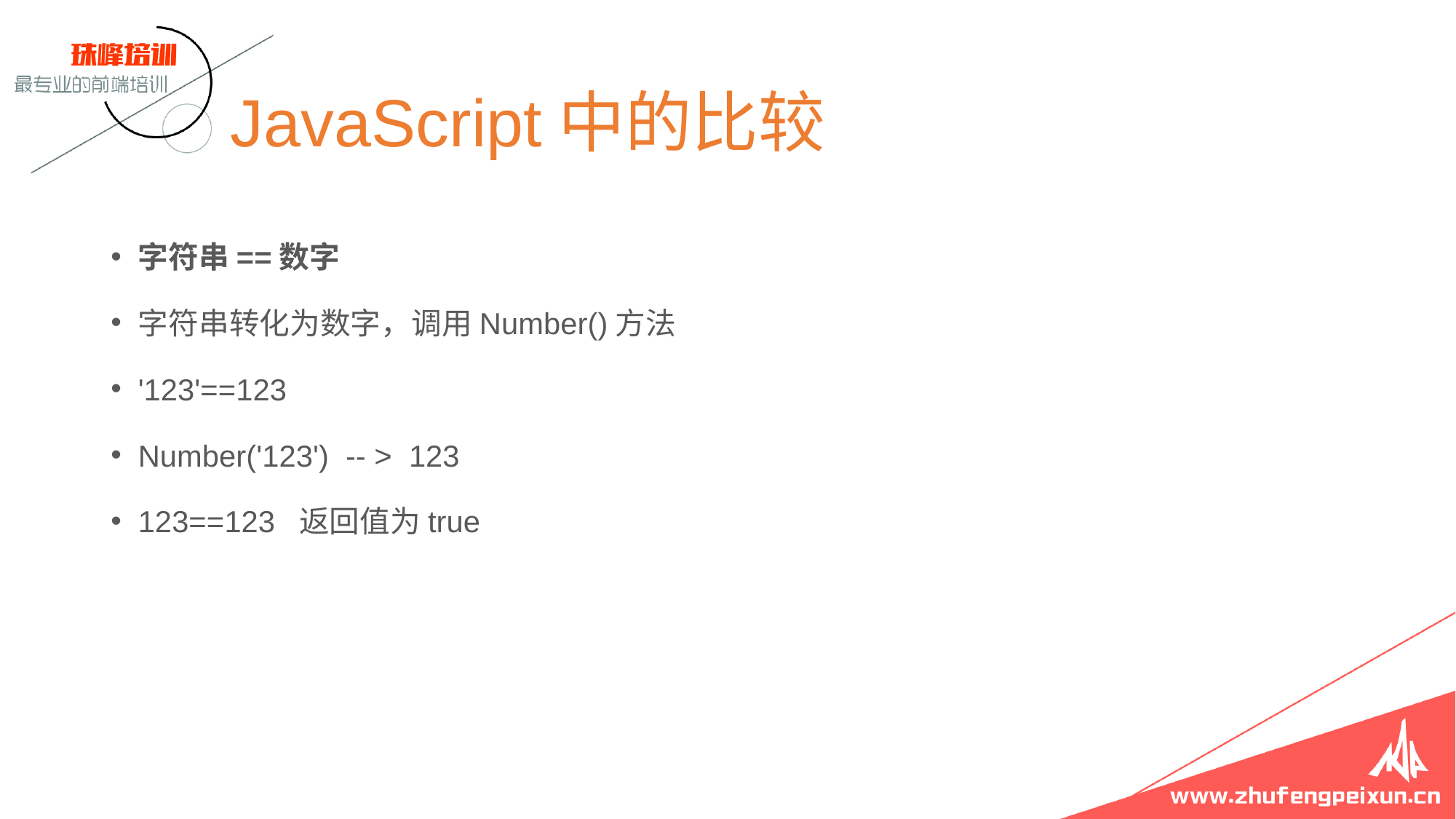

# JavaScript中的比较
字符串==数字
字符串转化为数字，调用Number()方法
'123'==123
Number('123')  -- >  123
123==123  返回值为true